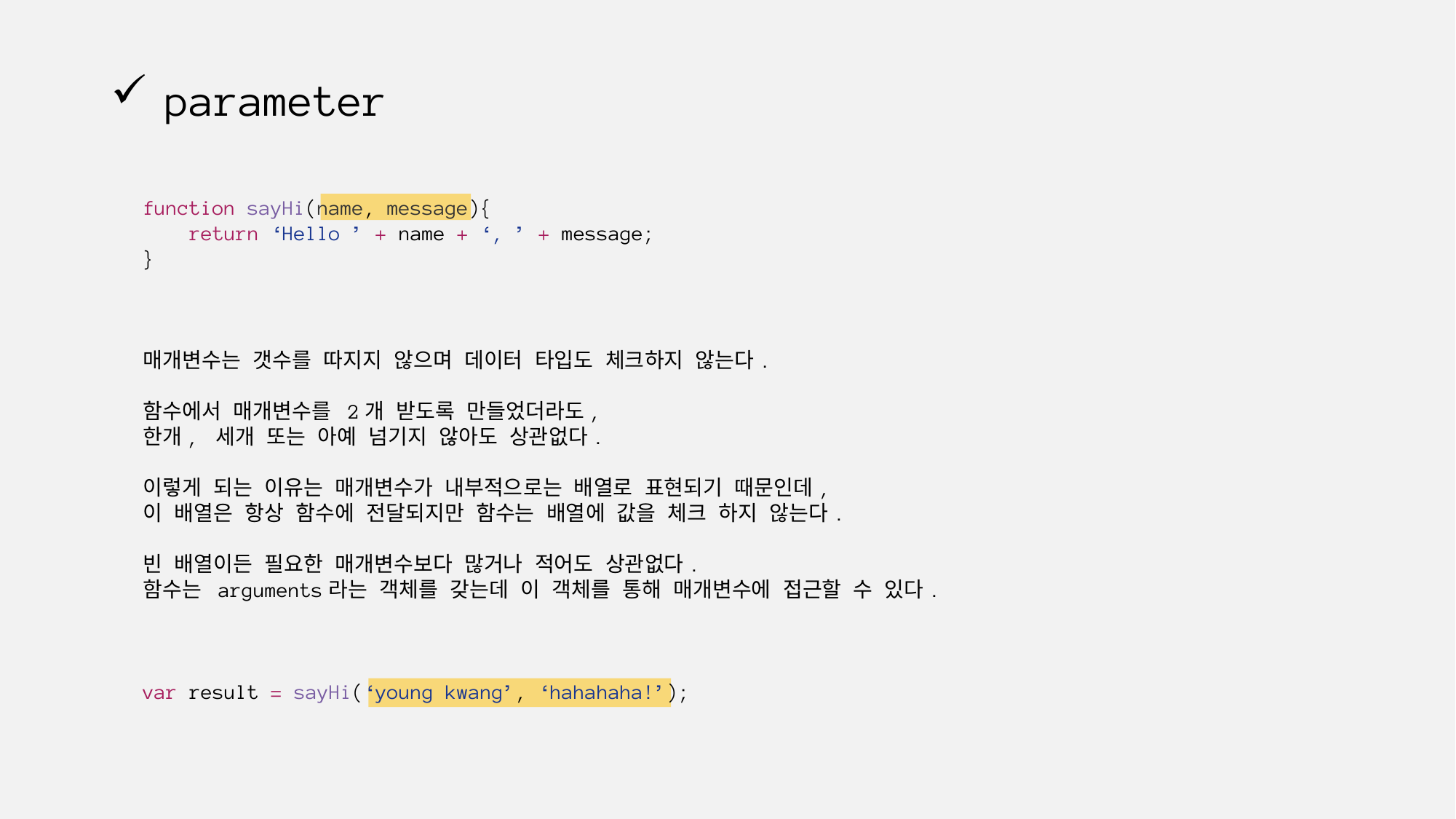

# parameter
function sayHi(name, message){
    return ‘Hello ’ + name + ‘, ’ + message;
}

매개변수는 갯수를 따지지 않으며 데이터 타입도 체크하지 않는다.
함수에서 매개변수를 2개 받도록 만들었더라도,
한개, 세개 또는 아예 넘기지 않아도 상관없다.
이렇게 되는 이유는 매개변수가 내부적으로는 배열로 표현되기 때문인데,
이 배열은 항상 함수에 전달되지만 함수는 배열에 값을 체크 하지 않는다.

빈 배열이든 필요한 매개변수보다 많거나 적어도 상관없다.
함수는 arguments라는 객체를 갖는데 이 객체를 통해 매개변수에 접근할 수 있다.

var result = sayHi(‘young kwang’, ‘hahahaha!’);